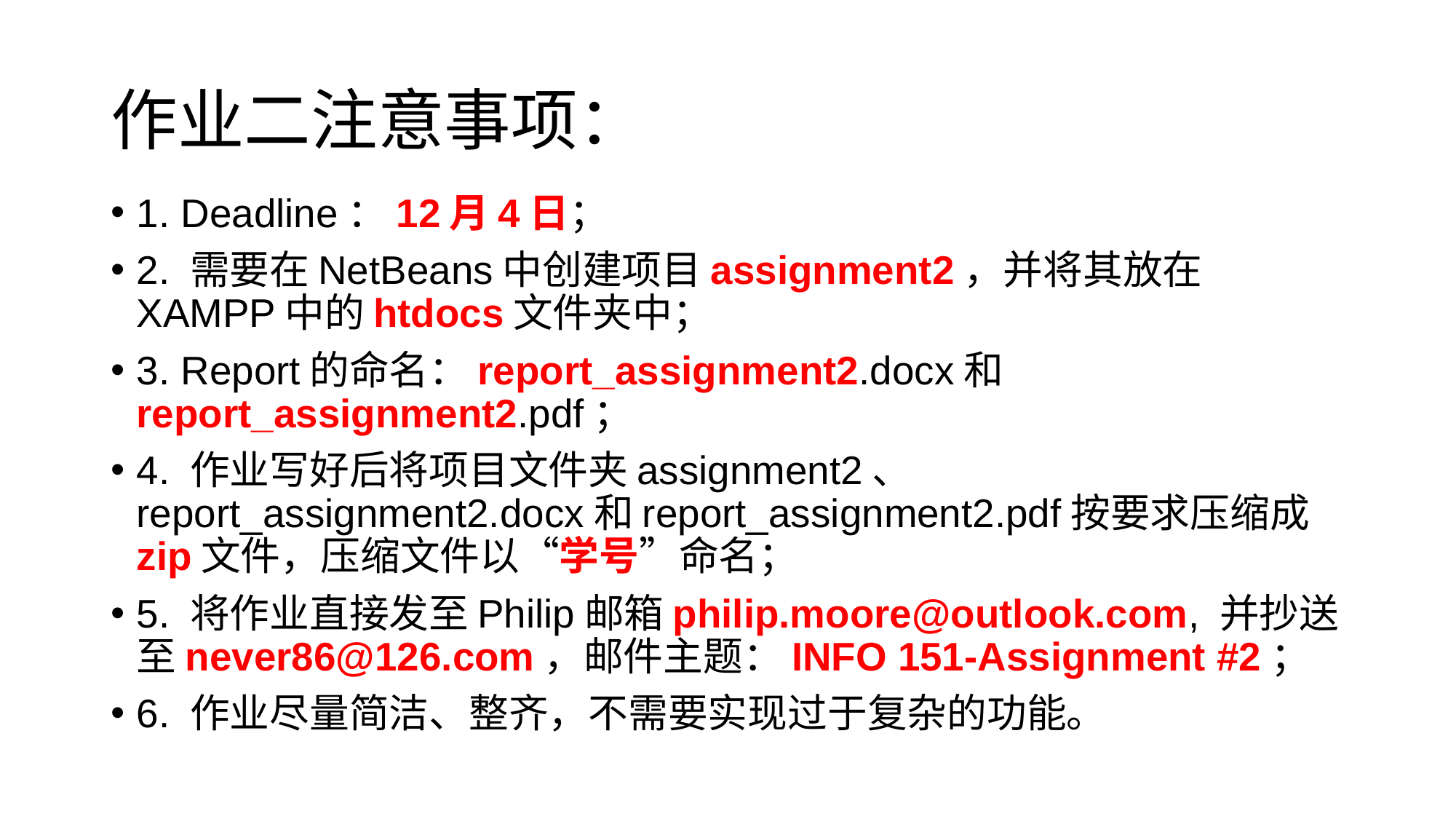

# 作业二注意事项：
1. Deadline：12月4日；
2. 需要在NetBeans中创建项目assignment2，并将其放在XAMPP中的htdocs文件夹中；
3. Report的命名：report_assignment2.docx和report_assignment2.pdf；
4. 作业写好后将项目文件夹assignment2、 report_assignment2.docx和report_assignment2.pdf按要求压缩成zip文件，压缩文件以“学号”命名；
5. 将作业直接发至Philip邮箱philip.moore@outlook.com, 并抄送至never86@126.com，邮件主题：INFO 151-Assignment #2；
6. 作业尽量简洁、整齐，不需要实现过于复杂的功能。